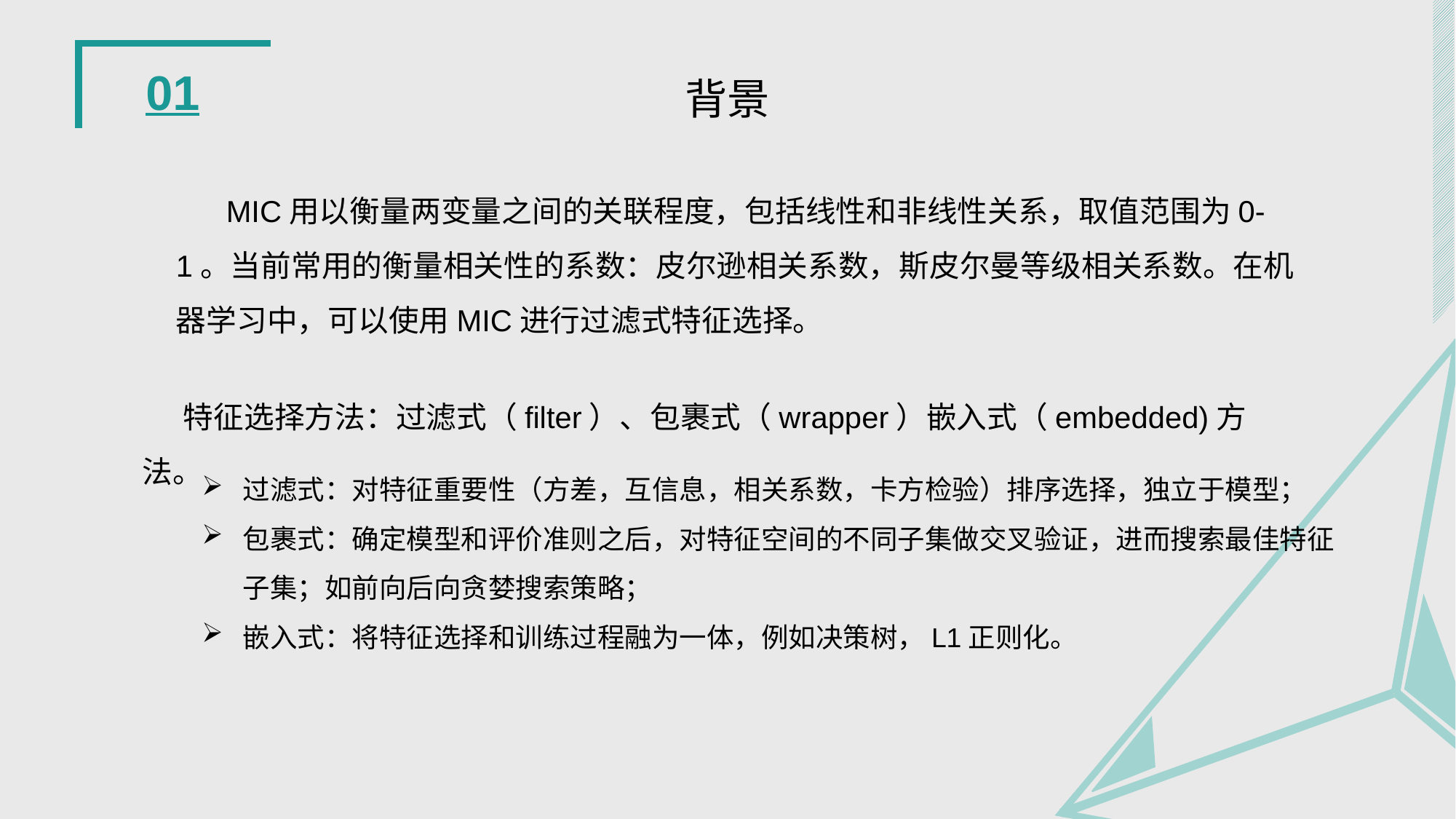

01
背景
      MIC用以衡量两变量之间的关联程度，包括线性和非线性关系，取值范围为0-1。当前常用的衡量相关性的系数：皮尔逊相关系数，斯皮尔曼等级相关系数。在机器学习中，可以使用MIC进行过滤式特征选择。
     特征选择方法：过滤式（filter）、包裹式（wrapper）嵌入式（embedded)方法。
过滤式：对特征重要性（方差，互信息，相关系数，卡方检验）排序选择，独立于模型；
包裹式：确定模型和评价准则之后，对特征空间的不同子集做交叉验证，进而搜索最佳特征子集；如前向后向贪婪搜索策略；
嵌入式：将特征选择和训练过程融为一体，例如决策树，L1正则化。